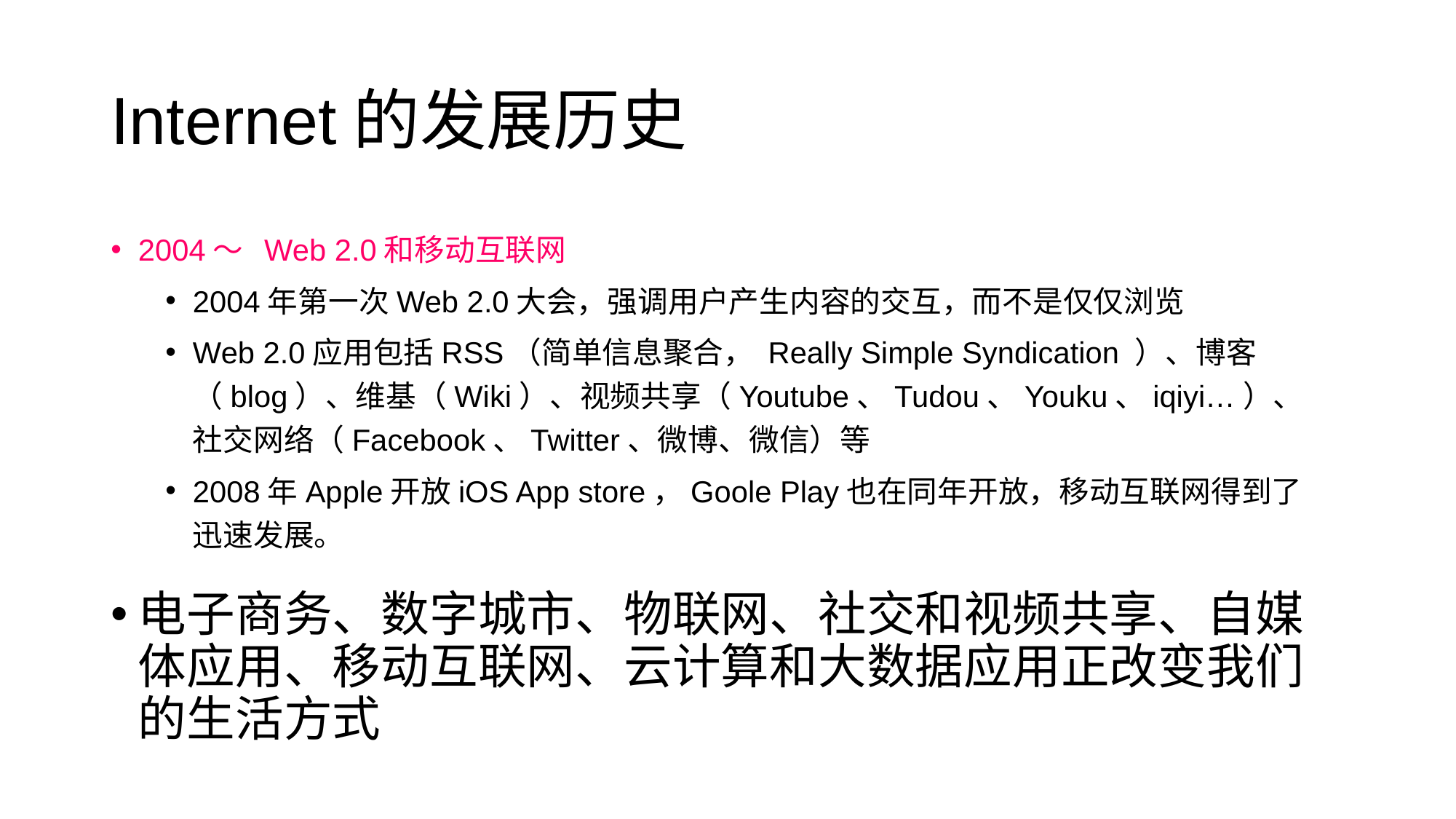

# Internet的发展历史
2004～  Web 2.0和移动互联网
2004年第一次Web 2.0大会，强调用户产生内容的交互，而不是仅仅浏览
Web 2.0应用包括RSS（简单信息聚合， Really Simple Syndication ）、博客（blog）、维基（Wiki）、视频共享（Youtube、Tudou、Youku、iqiyi…）、社交网络（Facebook、Twitter、微博、微信）等
2008年Apple开放iOS App store，Goole Play也在同年开放，移动互联网得到了迅速发展。

电子商务、数字城市、物联网、社交和视频共享、自媒体应用、移动互联网、云计算和大数据应用正改变我们的生活方式